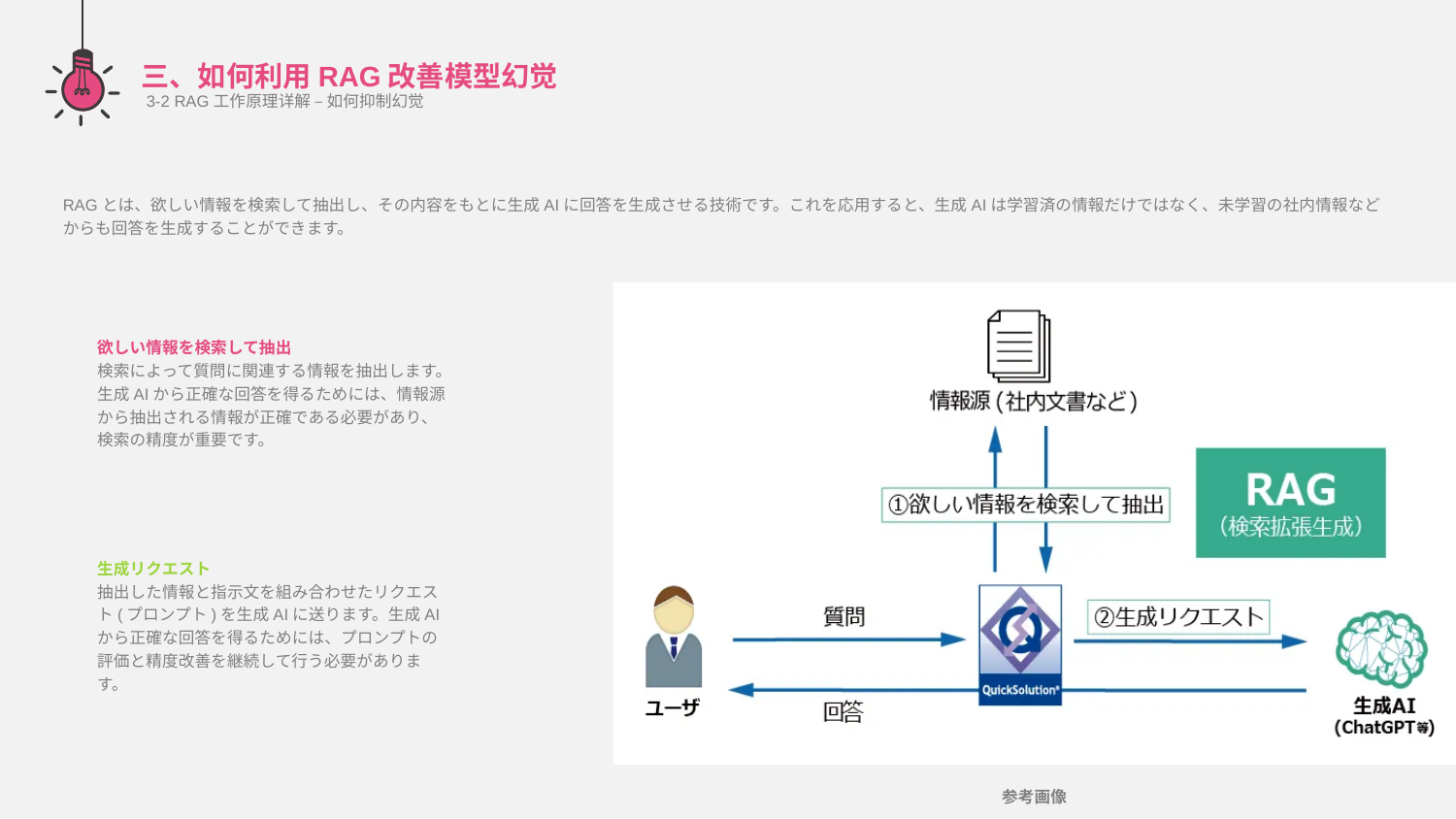

三、如何利用RAG改善模型幻觉
3-2 RAG工作原理详解 – 如何抑制幻觉
RAGとは、欲しい情報を検索して抽出し、その内容をもとに生成AIに回答を生成させる技術です。これを応用すると、生成AIは学習済の情報だけではなく、未学習の社内情報などからも回答を生成することができます。

欲しい情報を検索して抽出
検索によって質問に関連する情報を抽出します。生成AIから正確な回答を得るためには、情報源から抽出される情報が正確である必要があり、検索の精度が重要です。
生成リクエスト
抽出した情報と指示文を組み合わせたリクエスト(プロンプト)を生成AIに送ります。生成AIから正確な回答を得るためには、プロンプトの評価と精度改善を継続して行う必要があります。
参考画像